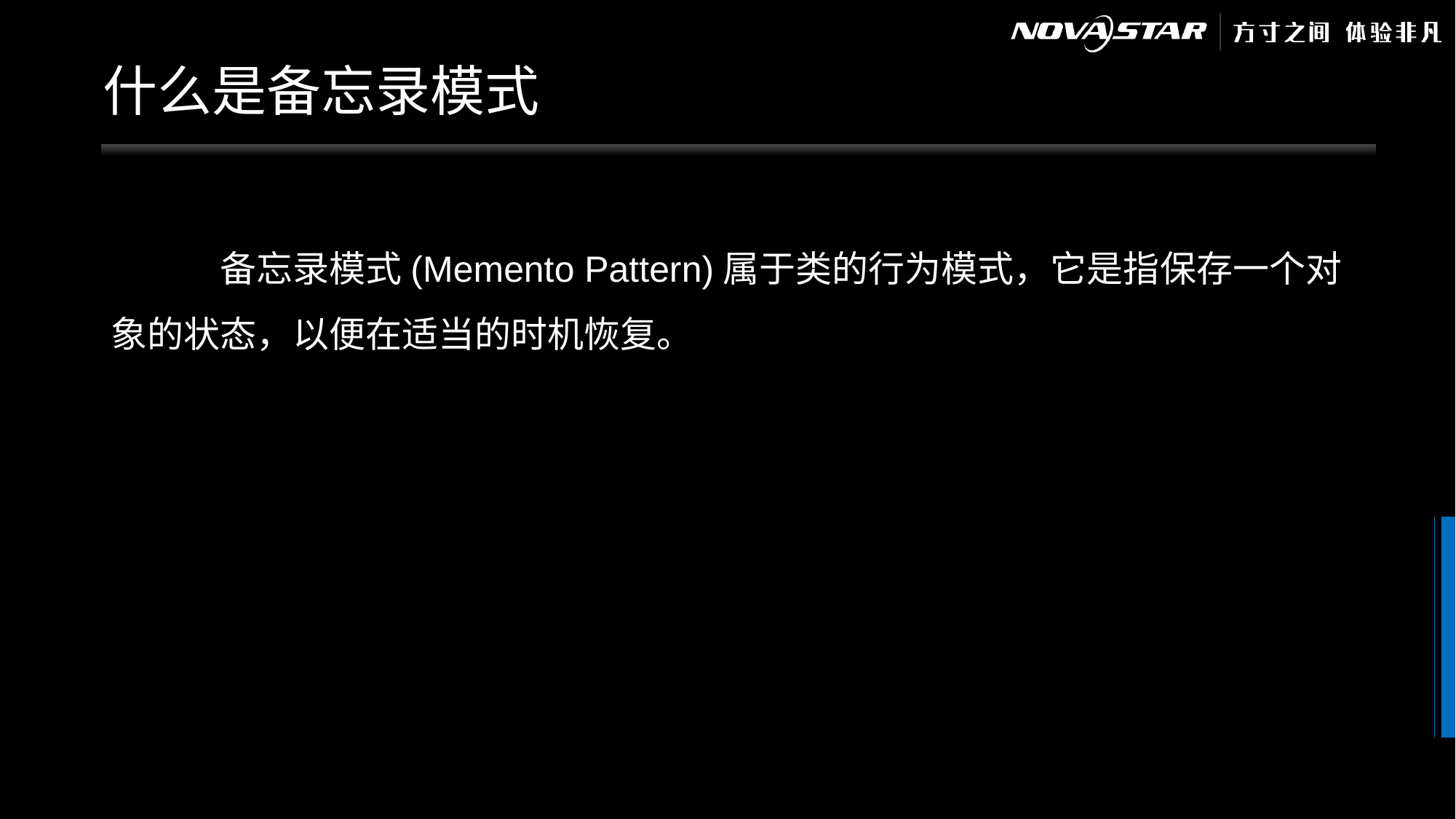

# 什么是备忘录模式

	备忘录模式(Memento Pattern)属于类的行为模式，它是指保存一个对象的状态，以便在适当的时机恢复。